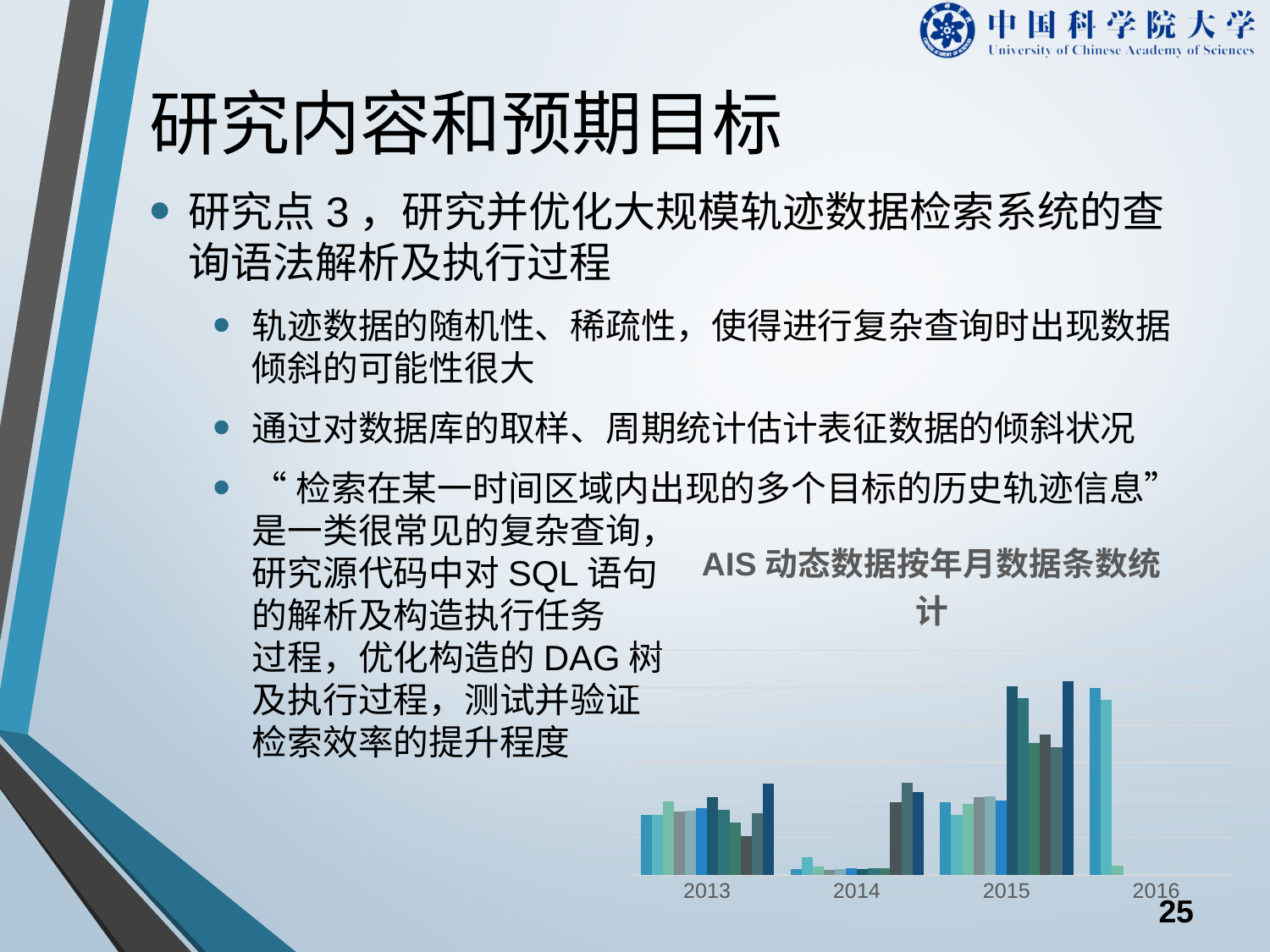

# 研究内容和预期目标
研究点3，研究并优化大规模轨迹数据检索系统的查询语法解析及执行过程
轨迹数据的随机性、稀疏性，使得进行复杂查询时出现数据倾斜的可能性很大
通过对数据库的取样、周期统计估计表征数据的倾斜状况
“检索在某一时间区域内出现的多个目标的历史轨迹信息”是一类很常见的复杂查询，
研究源代码中对SQL语句
的解析及构造执行任务
过程，优化构造的DAG树
及执行过程，测试并验证
检索效率的提升程度

### Chart: AIS动态数据按年月数据条数统计

| Category | 1 | 2 | 3 | 4 | 5 | 6 | 7 | 8 | 9 | 10 | 11 | 12 |
|---|---|---|---|---|---|---|---|---|---|---|---|---|
| 2013 | 796596266.0 | 798196113.0 | 981395042.0 | 841586100.0 | 856540936.0 | 893438094.0 | 1037764203.0 | 864540478.0 | 699286229.0 | 519782894.0 | 829409209.0 | 1214679759.0 |
| 2014 | 79776445.0 | 232179977.0 | 114037525.0 | 71477269.0 | 82227066.0 | 91548909.0 | 76088566.0 | 88057528.0 | 85943942.0 | 976166462.0 | 1229049396.0 | 1108530556.0 |
| 2015 | 971731966.0 | 806112165.0 | 944680184.0 | 1043553754.0 | 1050402519.0 | 993599240.0 | 2518125957.0 | 2364995854.0 | 1768487424.0 | 1872169221.0 | 1701850337.0 | 2585893074.0 |
| 2016 | 2497225203.0 | 2339495955.0 | 120960659.0 | None | None | None | None | None | None | None | None | None |
25